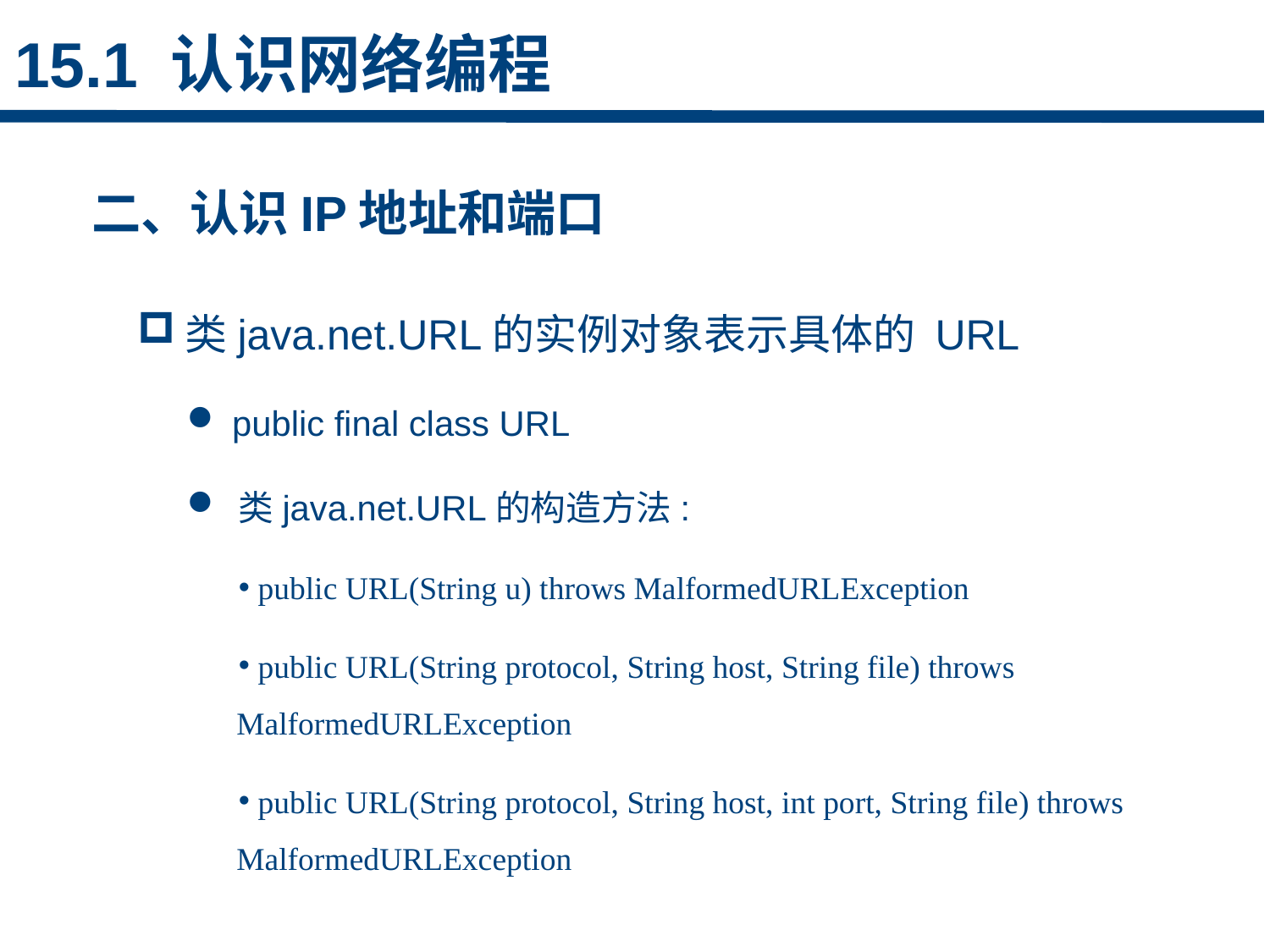

15.1 认识网络编程
二、认识IP地址和端口
点击添加文本
类java.net.URL的实例对象表示具体的 URL
 public final class URL
 类java.net.URL的构造方法:
 public URL(String u) throws MalformedURLException
 public URL(String protocol, String host, String file) throws MalformedURLException
 public URL(String protocol, String host, int port, String file) throws MalformedURLException
点击添加文本
点击添加文本
点击添加文本